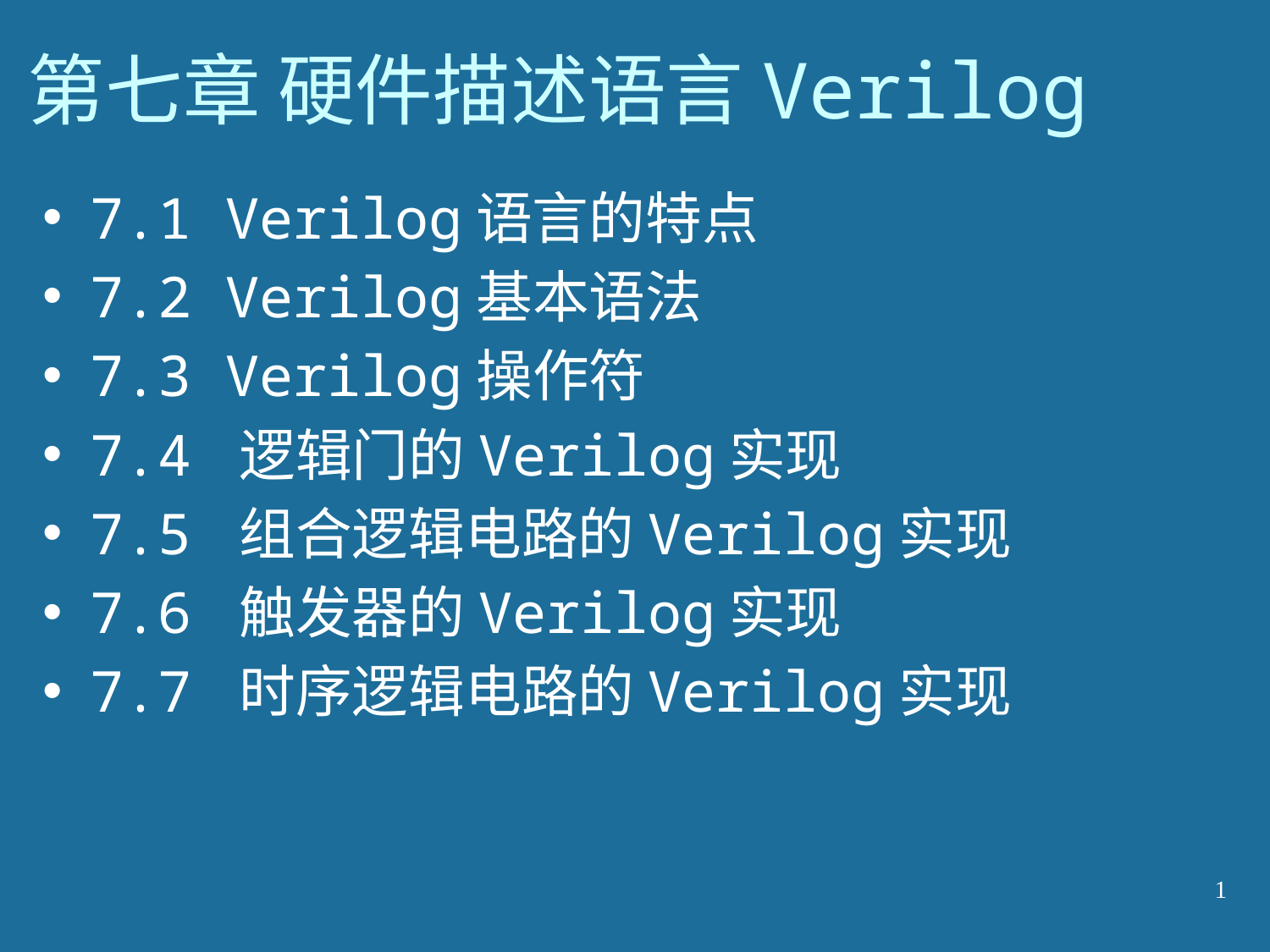

第七章 硬件描述语言Verilog
7.1 Verilog语言的特点
7.2 Verilog基本语法
7.3 Verilog操作符
7.4 逻辑门的Verilog实现
7.5 组合逻辑电路的Verilog实现
7.6 触发器的Verilog实现
7.7 时序逻辑电路的Verilog实现
1